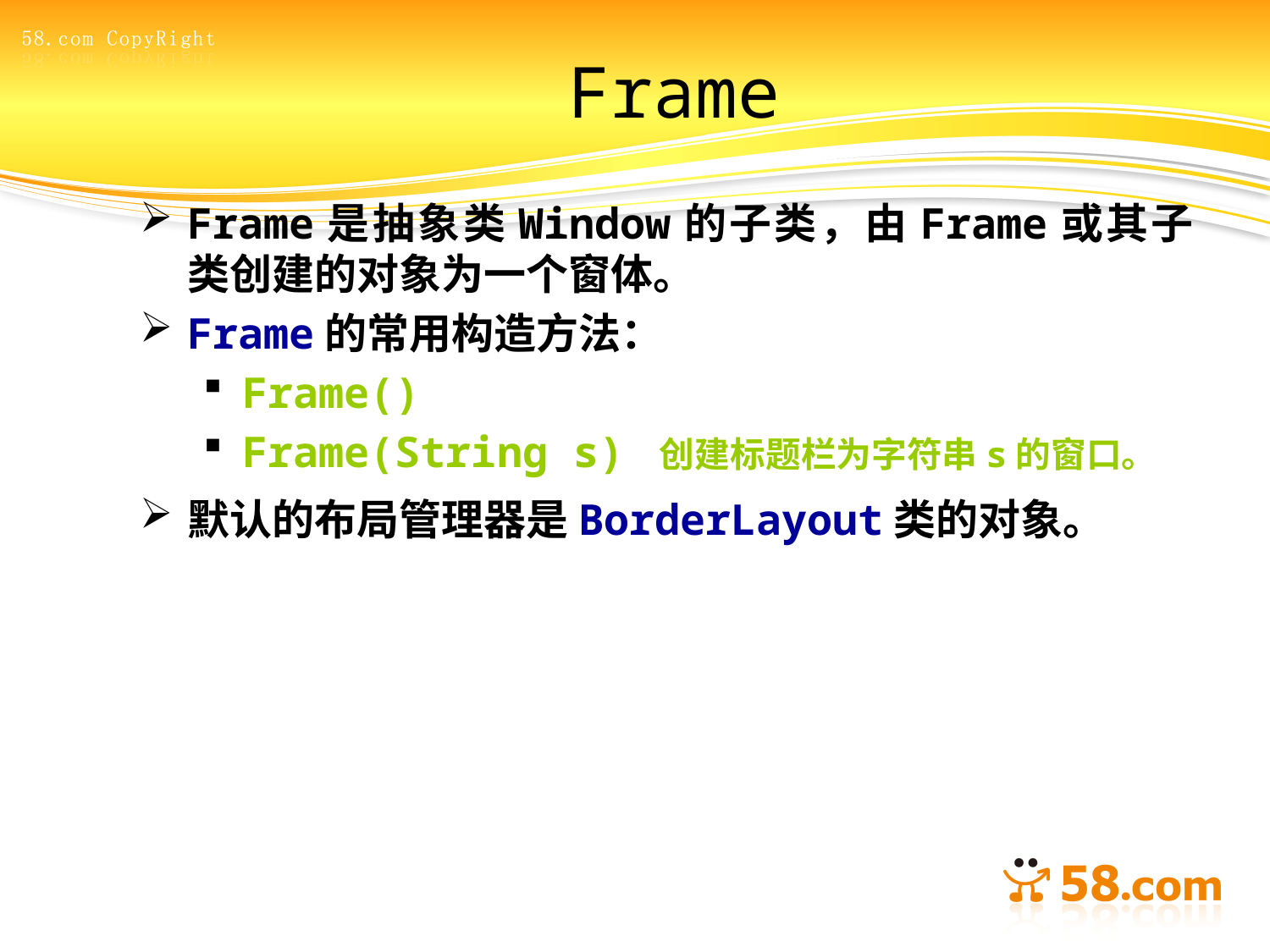

# Frame
Frame是抽象类Window的子类，由Frame或其子类创建的对象为一个窗体。
Frame的常用构造方法：
Frame()
Frame(String s) 创建标题栏为字符串s的窗口。
默认的布局管理器是BorderLayout类的对象。